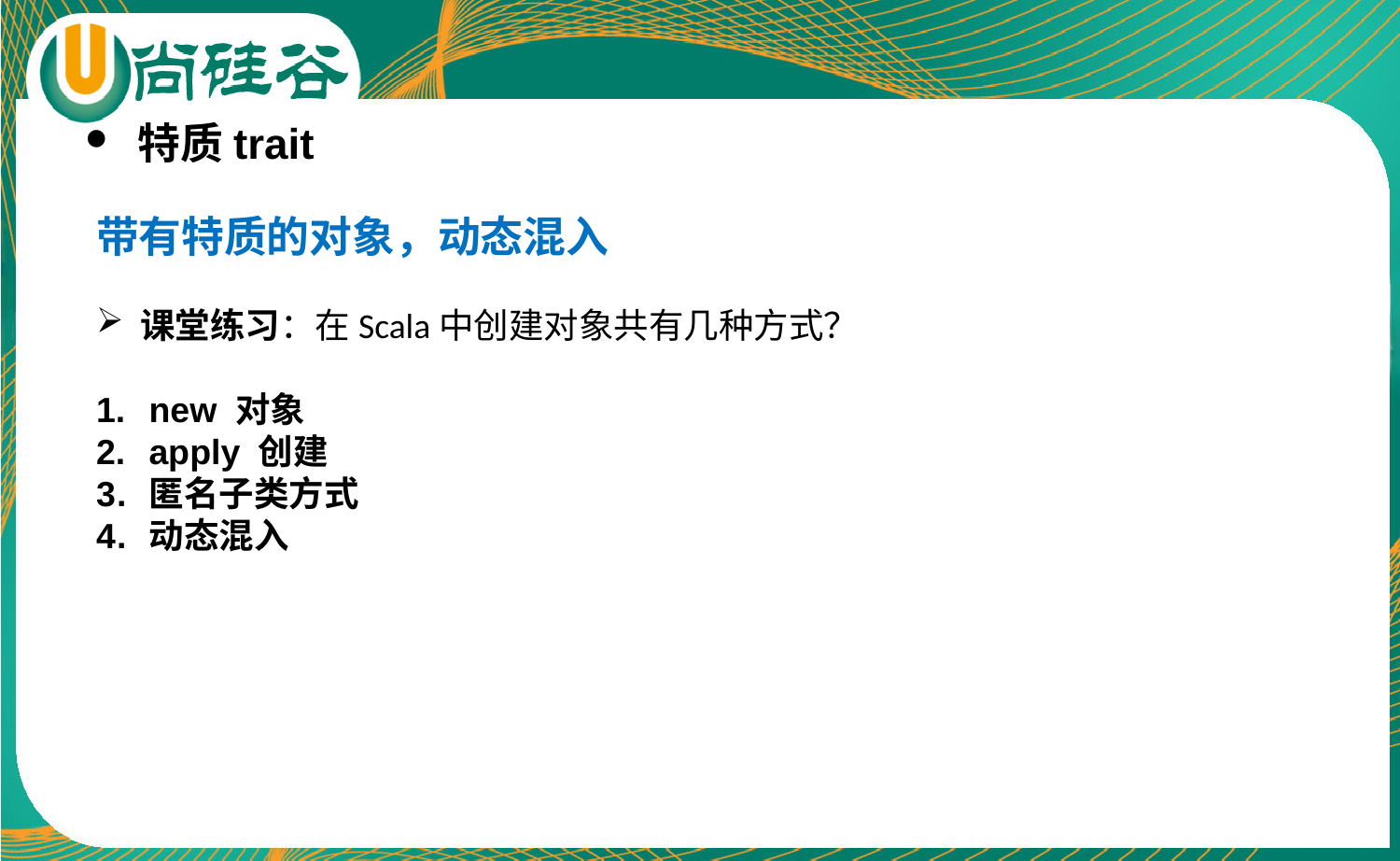

特质trait

带有特质的对象，动态混入

课堂练习：在Scala中创建对象共有几种方式？

new 对象
apply 创建
匿名子类方式
动态混入